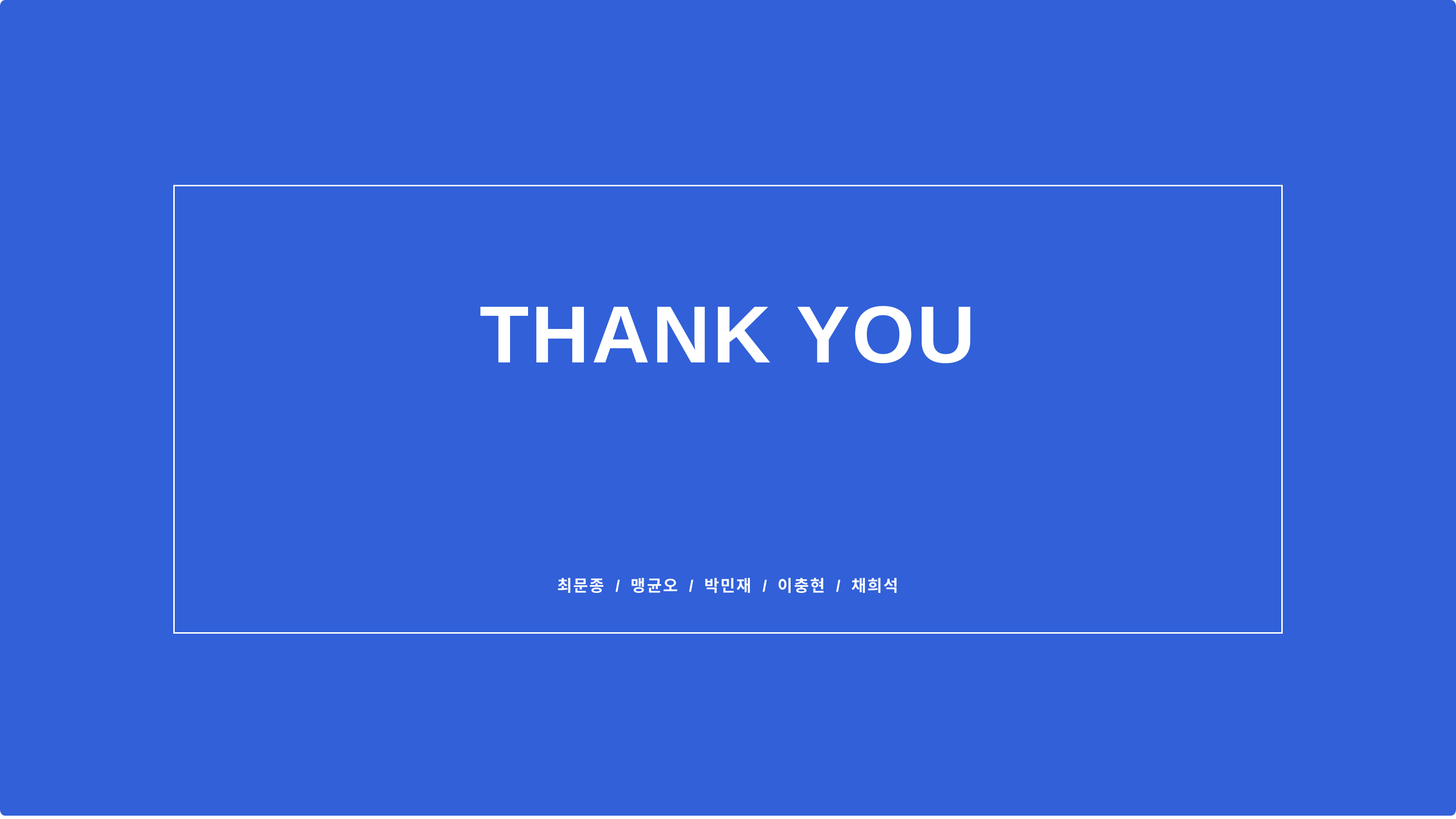

THANK YOU
최문종 / 맹균오 / 박민재 / 이충현 / 채희석